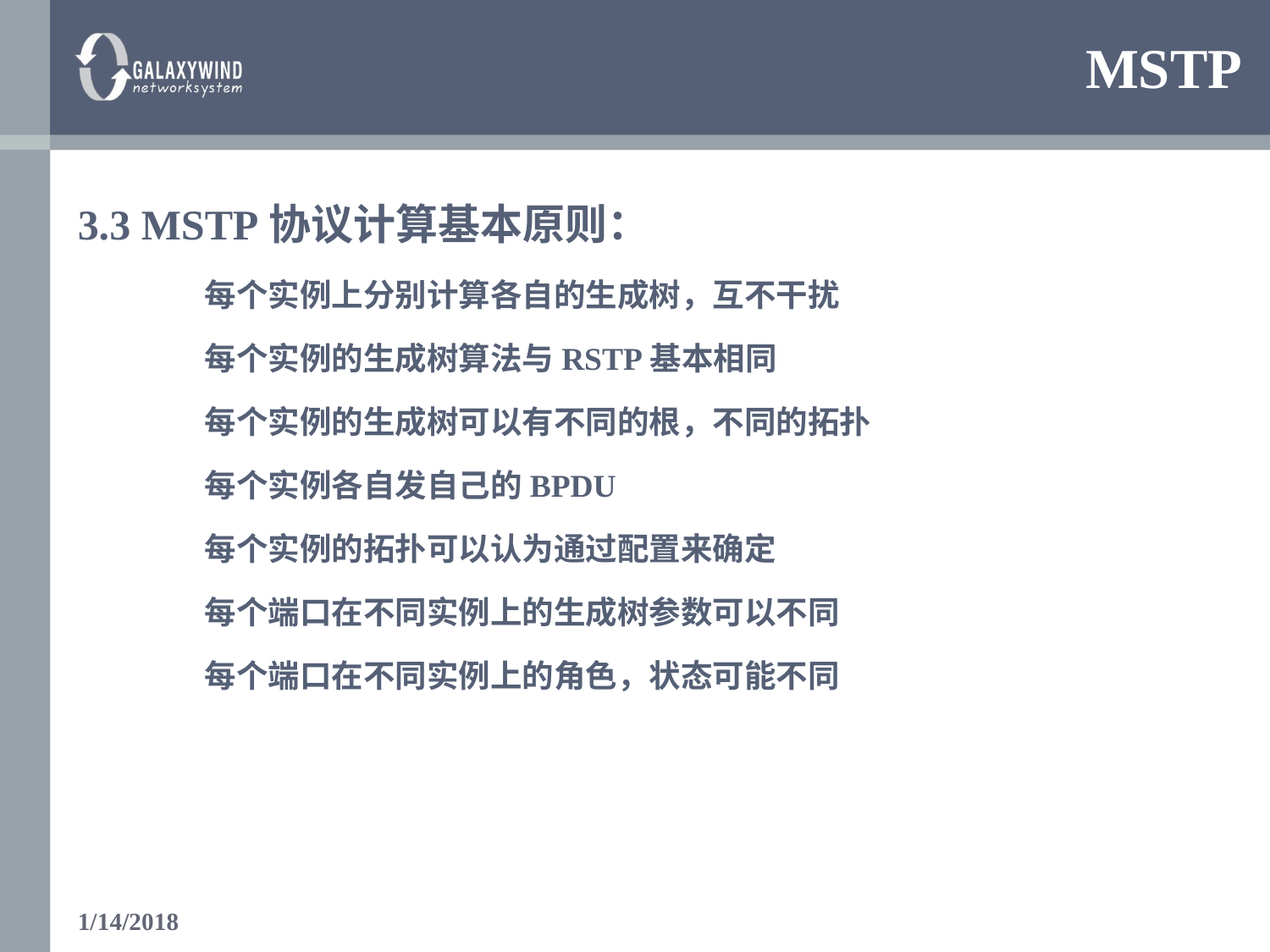

# MSTP
3.3 MSTP协议计算基本原则：
	每个实例上分别计算各自的生成树，互不干扰
	每个实例的生成树算法与RSTP基本相同
	每个实例的生成树可以有不同的根，不同的拓扑
	每个实例各自发自己的BPDU
	每个实例的拓扑可以认为通过配置来确定
	每个端口在不同实例上的生成树参数可以不同
	每个端口在不同实例上的角色，状态可能不同

1/14/2018